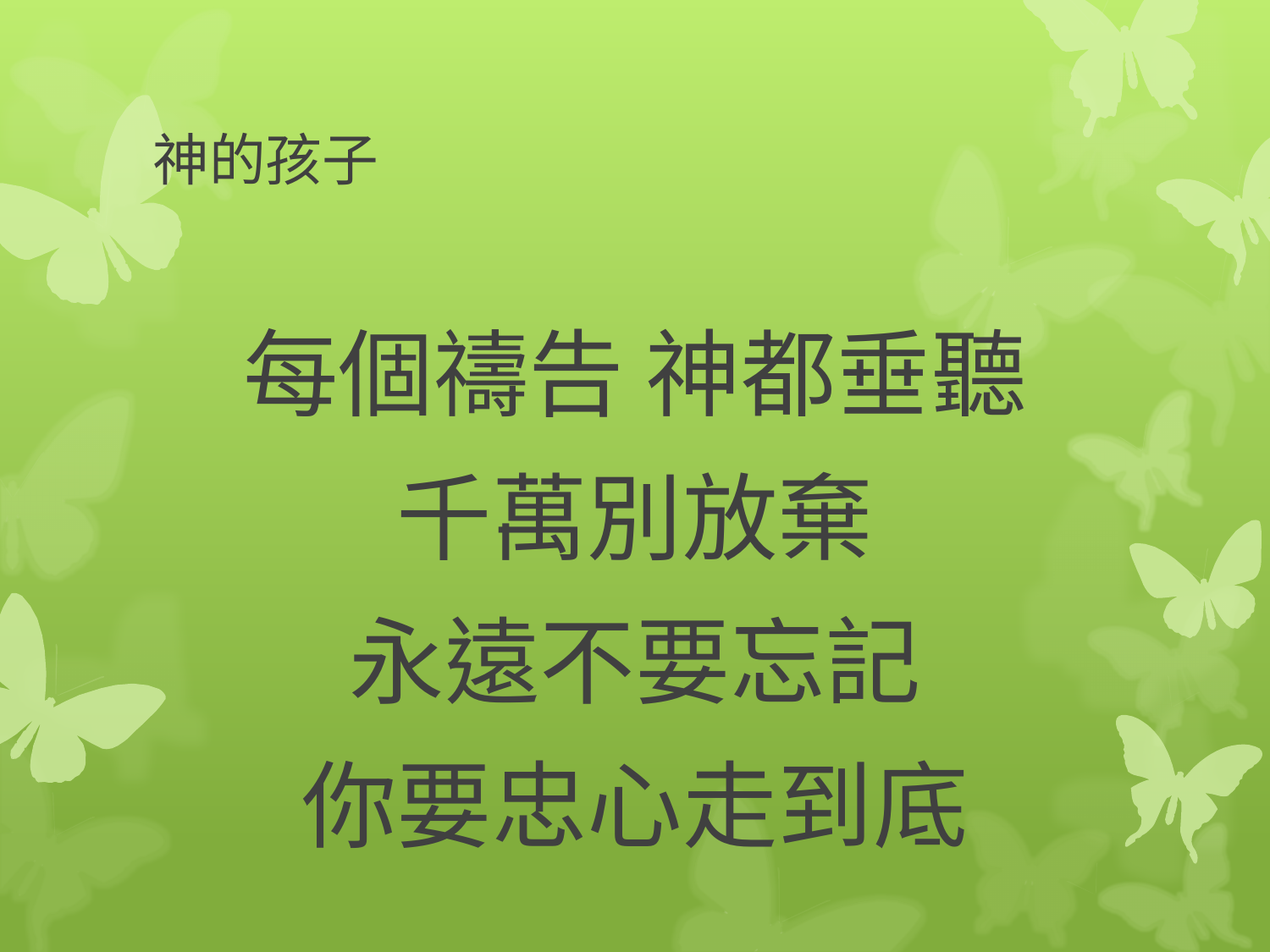

# 神的孩子
每個禱告 神都垂聽
千萬別放棄
永遠不要忘記
你要忠心走到底